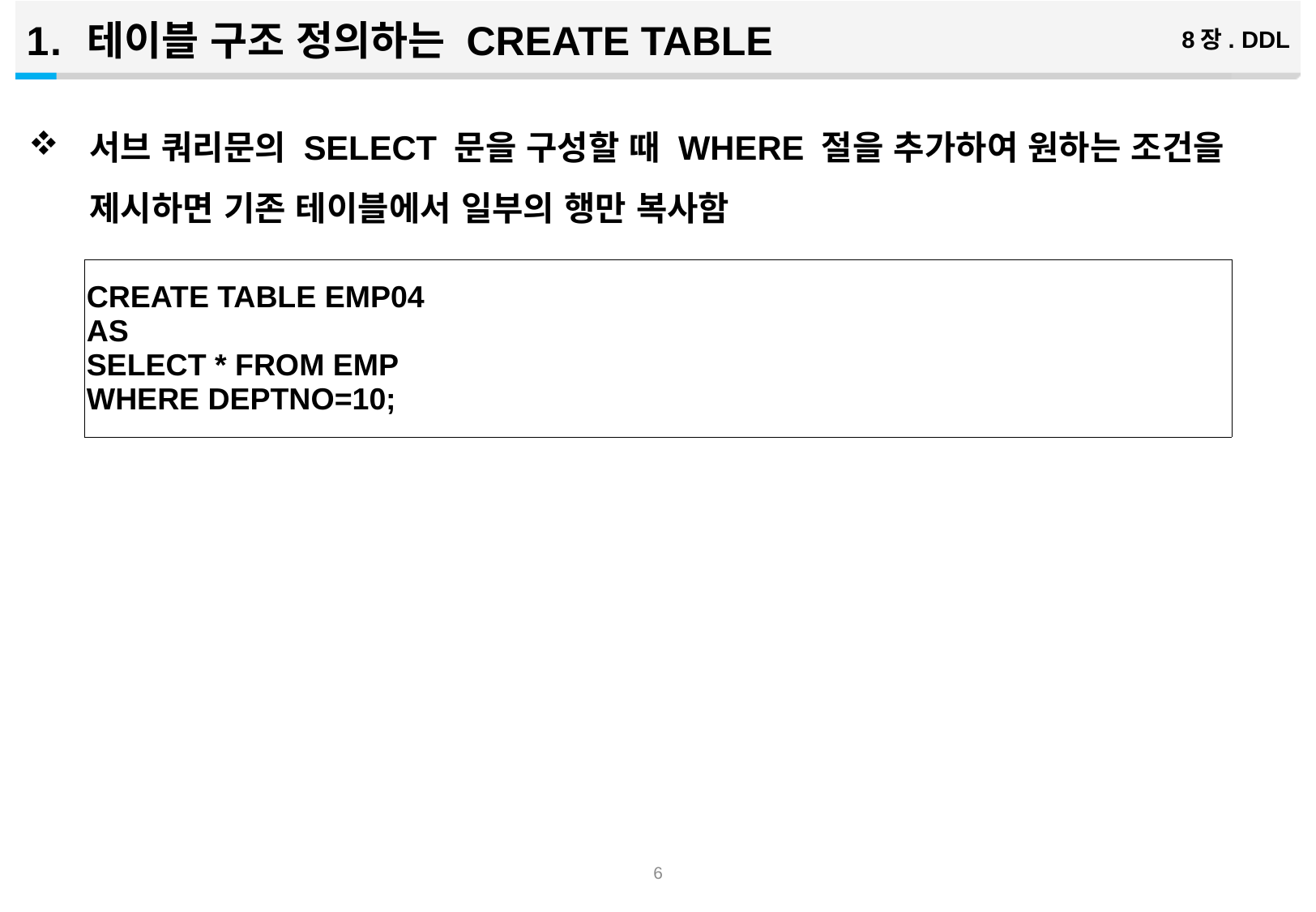

테이블 구조 정의하는 CREATE TABLE
8장. DDL
서브 쿼리문의 SELECT 문을 구성할 때 WHERE 절을 추가하여 원하는 조건을 제시하면 기존 테이블에서 일부의 행만 복사함

| CREATE TABLE EMP04 AS SELECT \* FROM EMP WHERE DEPTNO=10; |
| --- |
6